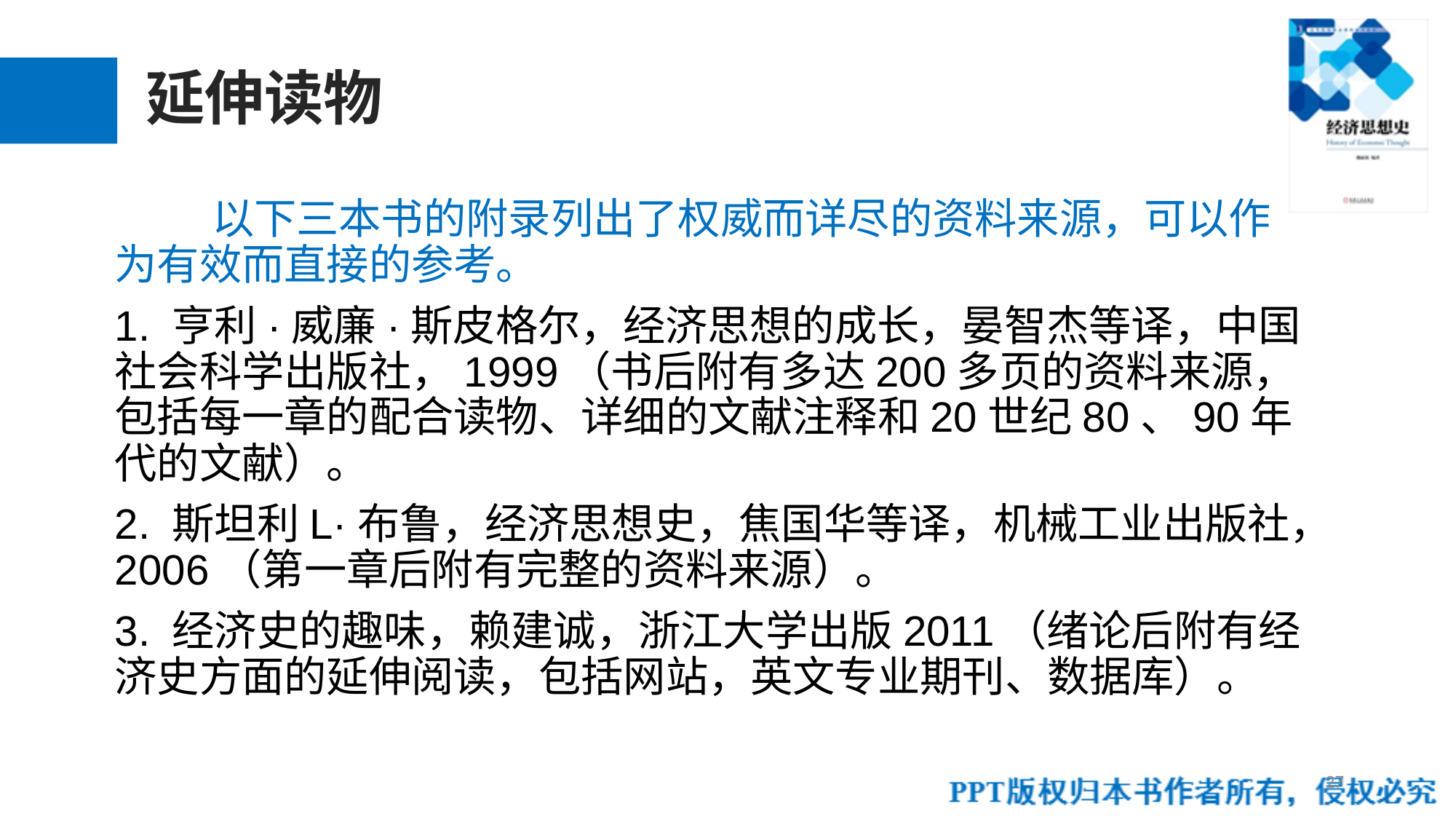

# 延伸读物
         以下三本书的附录列出了权威而详尽的资料来源，可以作为有效而直接的参考。
1. 亨利·威廉·斯皮格尔，经济思想的成长，晏智杰等译，中国社会科学出版社，1999（书后附有多达200多页的资料来源，包括每一章的配合读物、详细的文献注释和20世纪80、90年代的文献）。
2. 斯坦利L·布鲁，经济思想史，焦国华等译，机械工业出版社，2006（第一章后附有完整的资料来源）。
3. 经济史的趣味，赖建诚，浙江大学出版2011（绪论后附有经济史方面的延伸阅读，包括网站，英文专业期刊、数据库）。

27